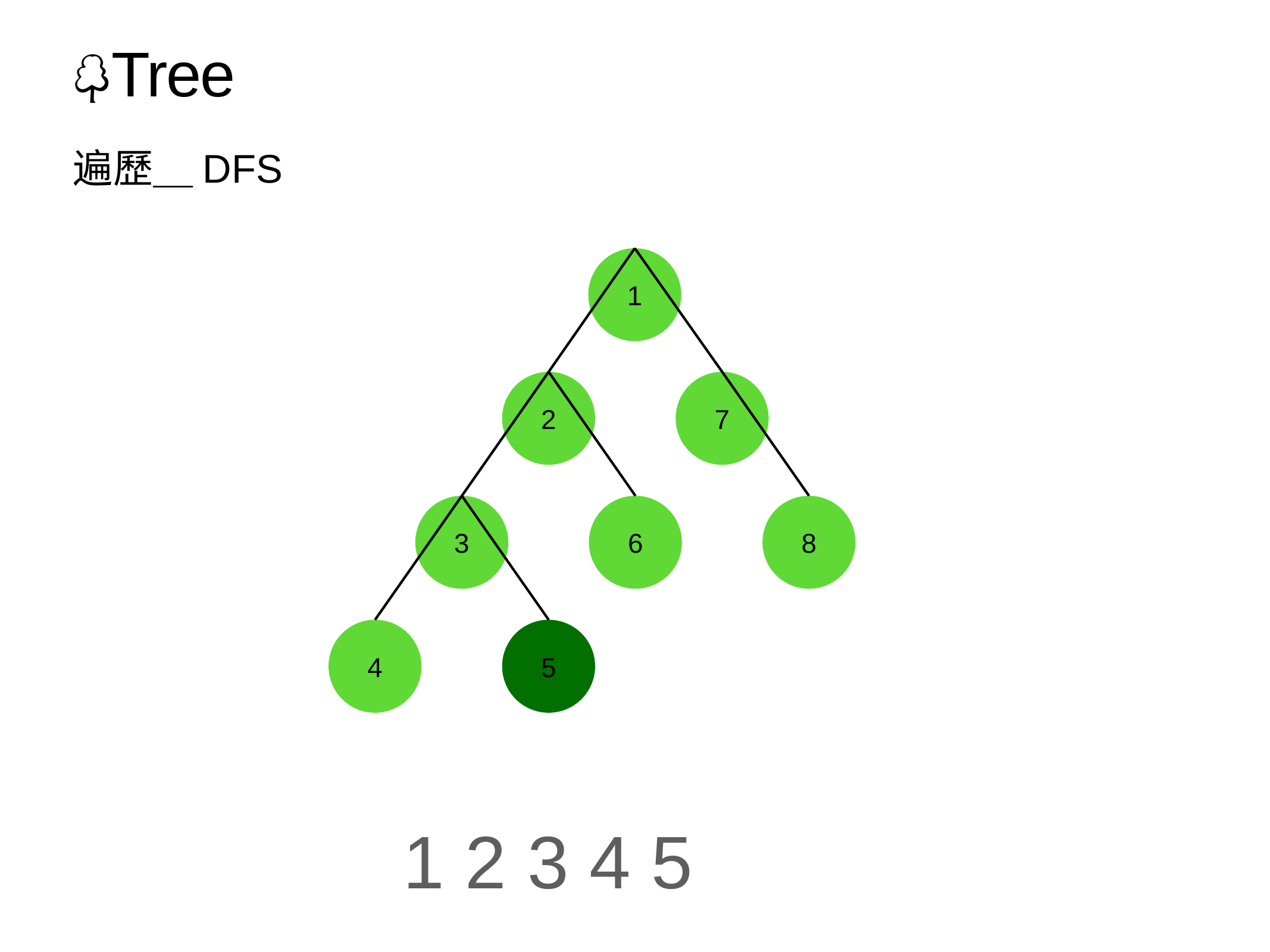

# 🌳Tree
遍歷＿DFS
1
2
7
3
6
8
4
5
1 2 3 4 5